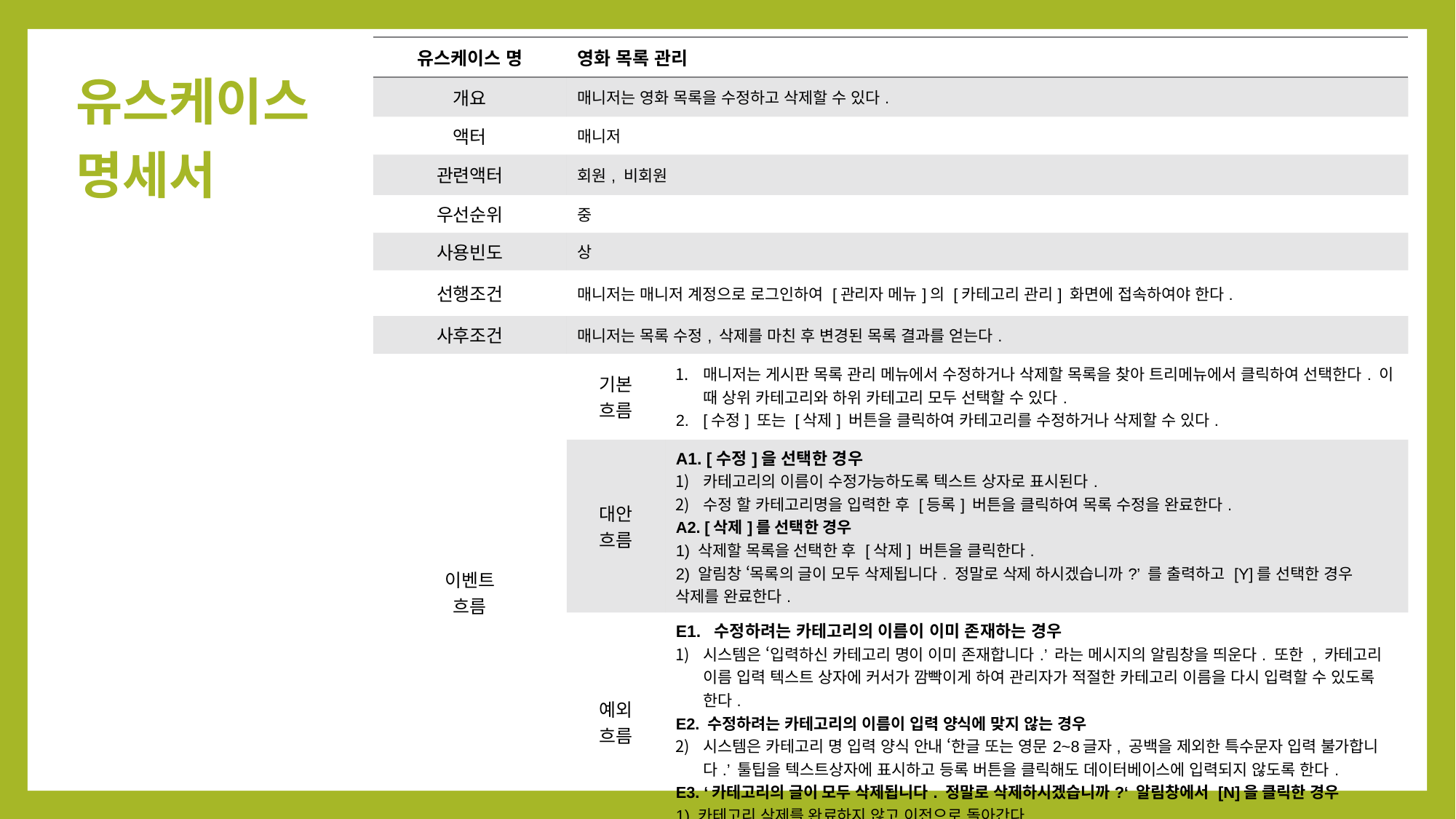

| 유스케이스 명 | 영화 목록 관리 |  |
| --- | --- | --- |
| 개요 | 매니저는 영화 목록을 수정하고 삭제할 수 있다. |  |
| 액터 | 매니저 |  |
| 관련액터 | 회원, 비회원 |  |
| 우선순위 | 중 |  |
| 사용빈도 | 상 |  |
| 선행조건 | 매니저는 매니저 계정으로 로그인하여 [관리자 메뉴]의 [카테고리 관리] 화면에 접속하여야 한다. |  |
| 사후조건 | 매니저는 목록 수정, 삭제를 마친 후 변경된 목록 결과를 얻는다. |  |
| 이벤트 흐름 | 기본 흐름 | 매니저는 게시판 목록 관리 메뉴에서 수정하거나 삭제할 목록을 찾아 트리메뉴에서 클릭하여 선택한다. 이 때 상위 카테고리와 하위 카테고리 모두 선택할 수 있다. [수정] 또는 [삭제] 버튼을 클릭하여 카테고리를 수정하거나 삭제할 수 있다. |
|  | 대안 흐름 | A1. [수정]을 선택한 경우 카테고리의 이름이 수정가능하도록 텍스트 상자로 표시된다. 수정 할 카테고리명을 입력한 후 [등록] 버튼을 클릭하여 목록 수정을 완료한다. A2. [삭제]를 선택한 경우 1) 삭제할 목록을 선택한 후 [삭제] 버튼을 클릭한다. 2) 알림창 ‘목록의 글이 모두 삭제됩니다. 정말로 삭제 하시겠습니까?’ 를 출력하고 [Y]를 선택한 경우 삭제를 완료한다. |
|  | 예외 흐름 | E1. 수정하려는 카테고리의 이름이 이미 존재하는 경우 시스템은 ‘입력하신 카테고리 명이 이미 존재합니다.’ 라는 메시지의 알림창을 띄운다. 또한 , 카테고리 이름 입력 텍스트 상자에 커서가 깜빡이게 하여 관리자가 적절한 카테고리 이름을 다시 입력할 수 있도록 한다. E2. 수정하려는 카테고리의 이름이 입력 양식에 맞지 않는 경우 시스템은 카테고리 명 입력 양식 안내 ‘한글 또는 영문2~8글자, 공백을 제외한 특수문자 입력 불가합니다.’ 툴팁을 텍스트상자에 표시하고 등록 버튼을 클릭해도 데이터베이스에 입력되지 않도록 한다. E3. ‘카테고리의 글이 모두 삭제됩니다. 정말로 삭제하시겠습니까?‘ 알림창에서 [N]을 클릭한 경우 1) 카테고리 삭제를 완료하지 않고 이전으로 돌아간다. |
유스케이스
명세서